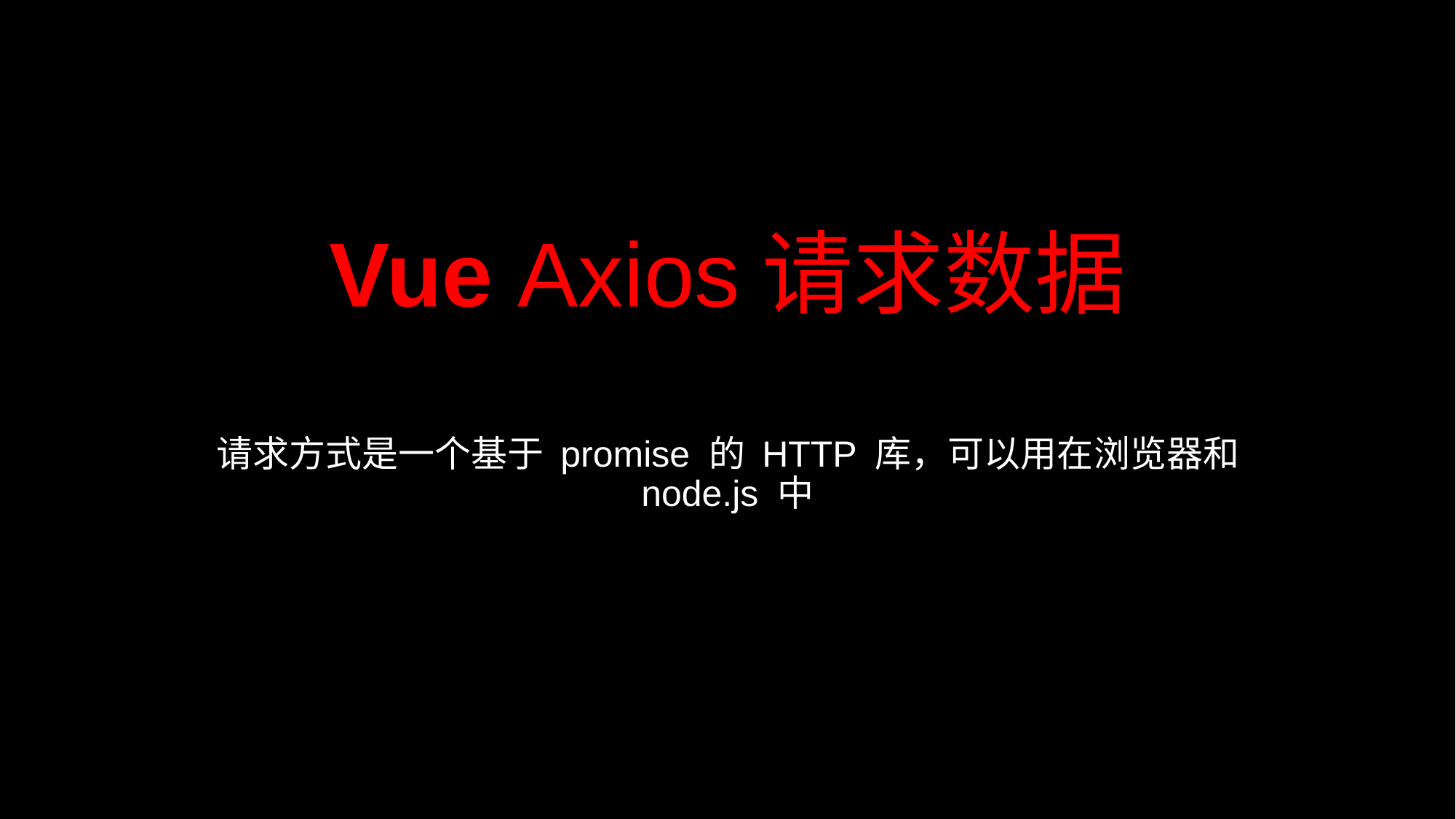

# Vue Axios请求数据
请求方式是一个基于 promise 的 HTTP 库，可以用在浏览器和 node.js 中